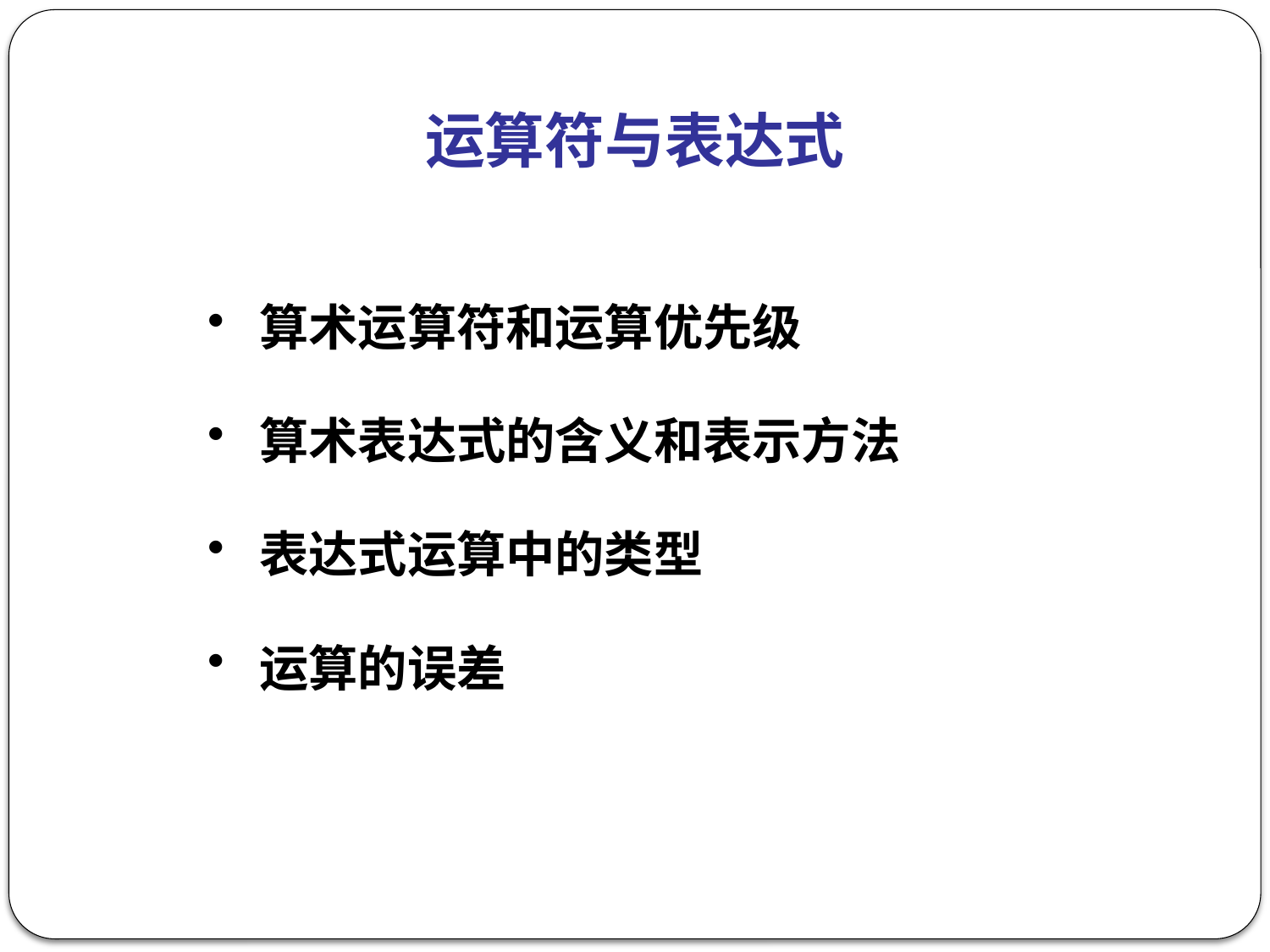

运算符与表达式
  算术运算符和运算优先级
  算术表达式的含义和表示方法
  表达式运算中的类型
  运算的误差